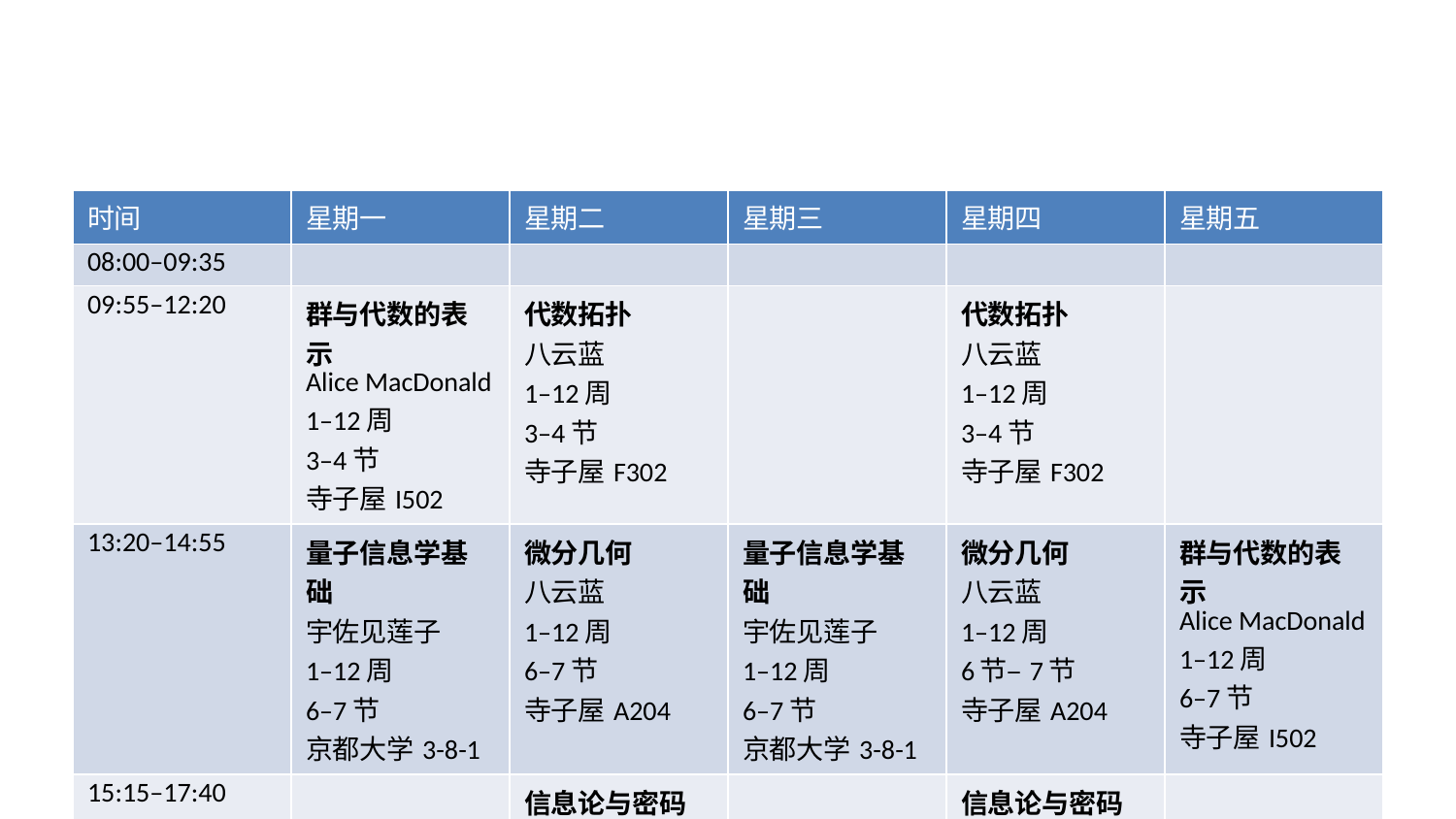

| 时间 | 星期一 | 星期二 | 星期三 | 星期四 | 星期五 |
| --- | --- | --- | --- | --- | --- |
| 08:00–09:35 |  |  |  |  |  |
| 09:55–12:20 | 群与代数的表示 Alice MacDonald 1–12周 3–4节 寺子屋I502 | 代数拓扑 八云蓝 1–12周 3–4节 寺子屋F302 |  | 代数拓扑 八云蓝 1–12周 3–4节 寺子屋F302 |  |
| 13:20–14:55 | 量子信息学基础 宇佐见莲子 1–12周 6–7节 京都大学3-8-1 | 微分几何 八云蓝 1–12周 6–7节 寺子屋A204 | 量子信息学基础 宇佐见莲子 1–12周 6–7节 京都大学3-8-1 | 微分几何 八云蓝 1–12周 6节–7节 寺子屋A204 | 群与代数的表示 Alice MacDonald 1–12周 6–7节 寺子屋I502 |
| 15:15–17:40 |  | 信息论与密码 帕秋莉 1–12周 8–9节 图书馆F604 |  | 信息论与密码 帕秋莉 1–12周 8–9节 图书馆F604 |  |
| 18:30–20:55 |  |  | Lean 4 形式化教学 sun123zxy 1–12周 11–12节 香霖堂E909 |  |  |